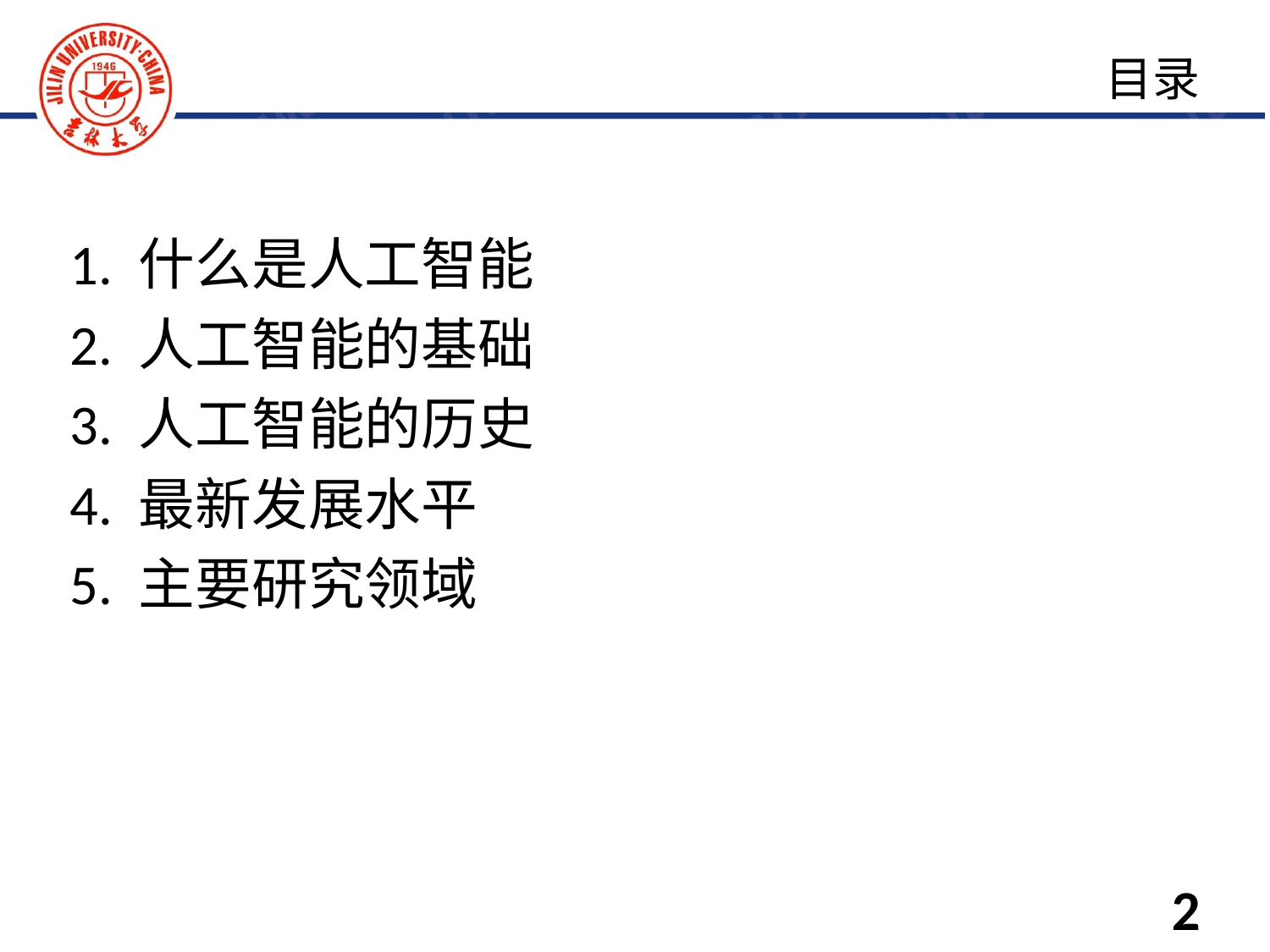

1. 什么是人工智能
2. 人工智能的基础
3. 人工智能的历史
4. 最新发展水平
5. 主要研究领域
目录
2